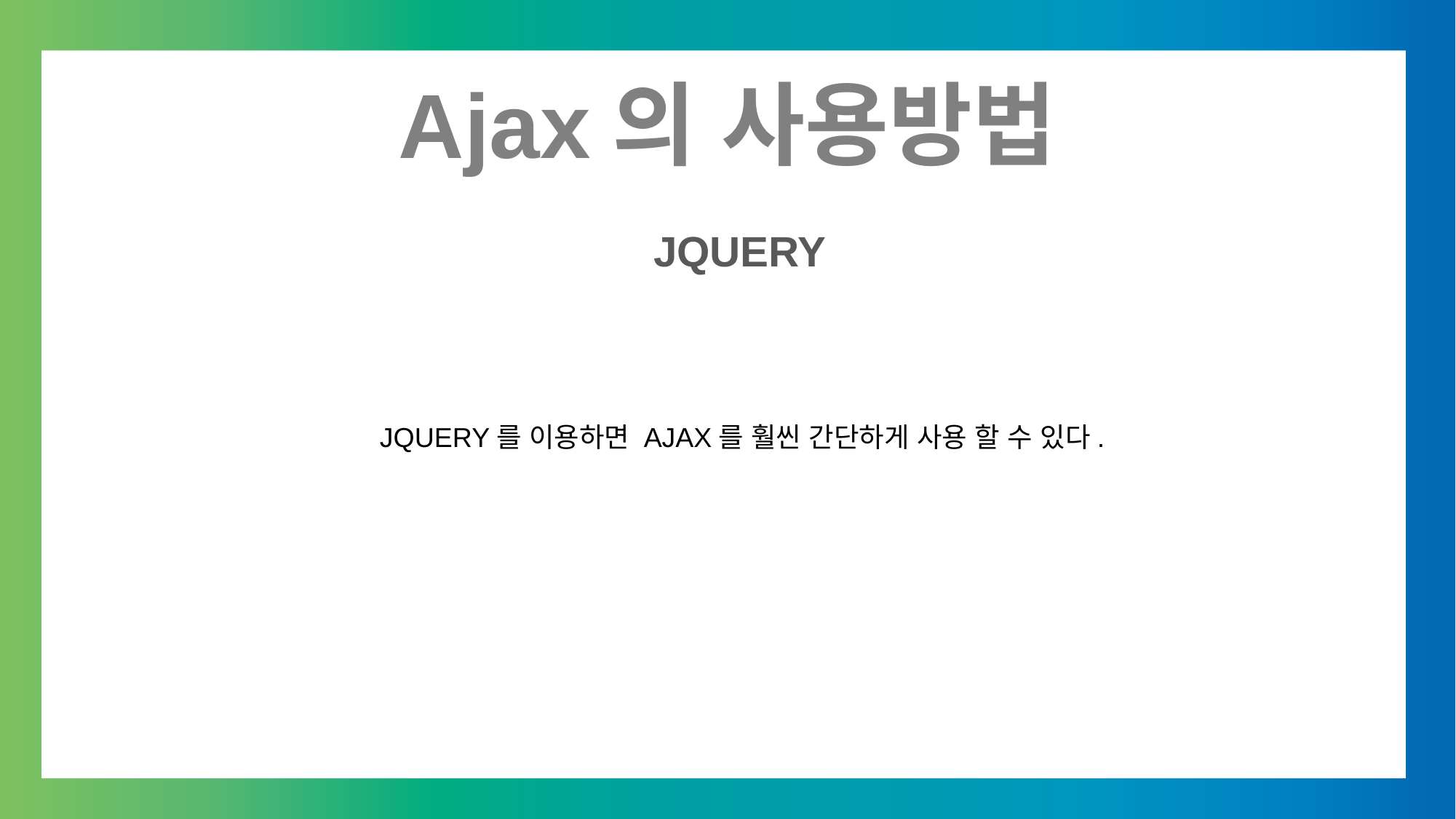

Ajax의 사용방법
JQUERY
JQUERY를 이용하면 AJAX를 훨씬 간단하게 사용 할 수 있다.